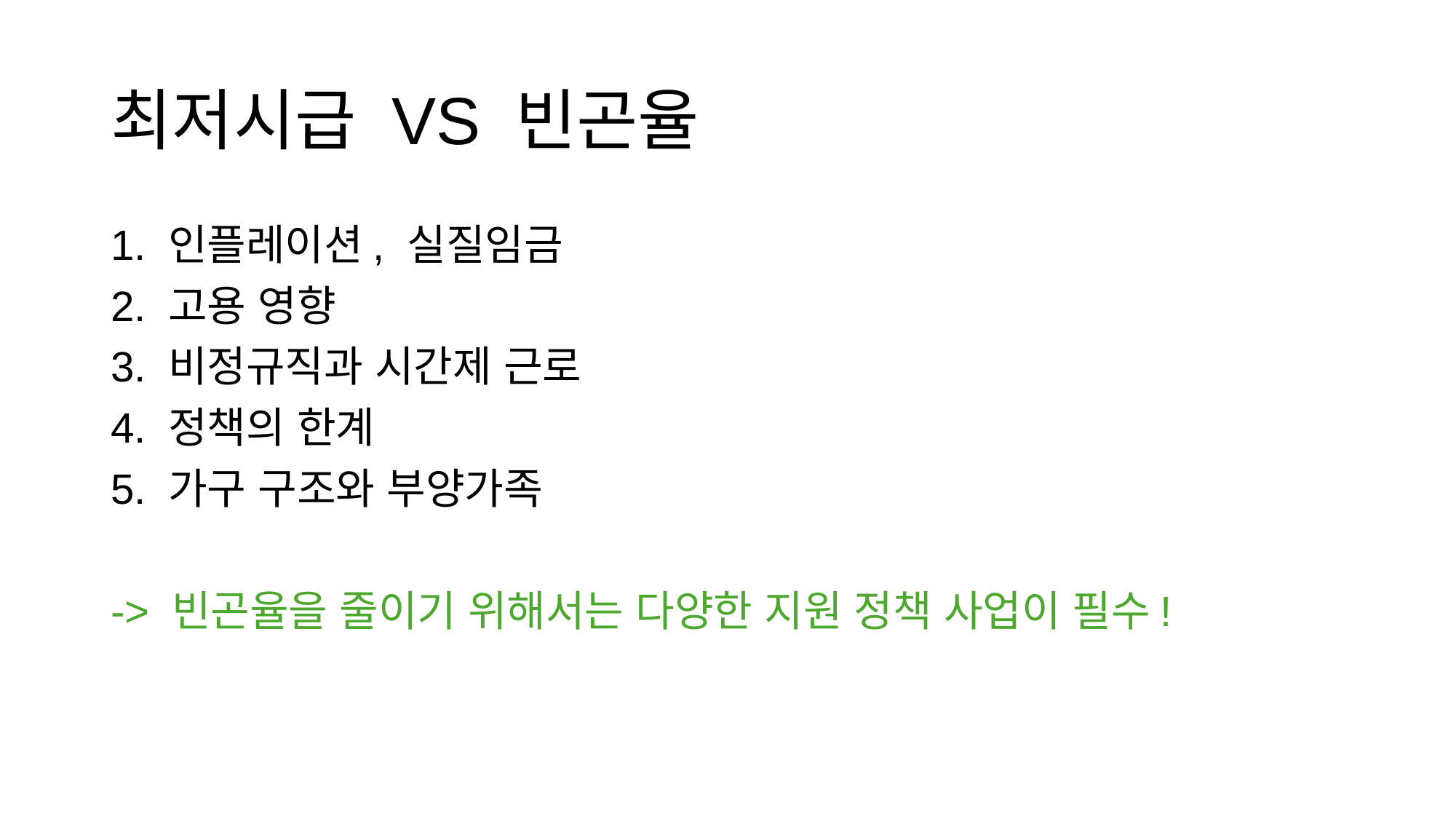

# 최저시급 VS 빈곤율
1. 인플레이션, 실질임금
2. 고용 영향
3. 비정규직과 시간제 근로
4. 정책의 한계
5. 가구 구조와 부양가족

-> 빈곤율을 줄이기 위해서는 다양한 지원 정책 사업이 필수!